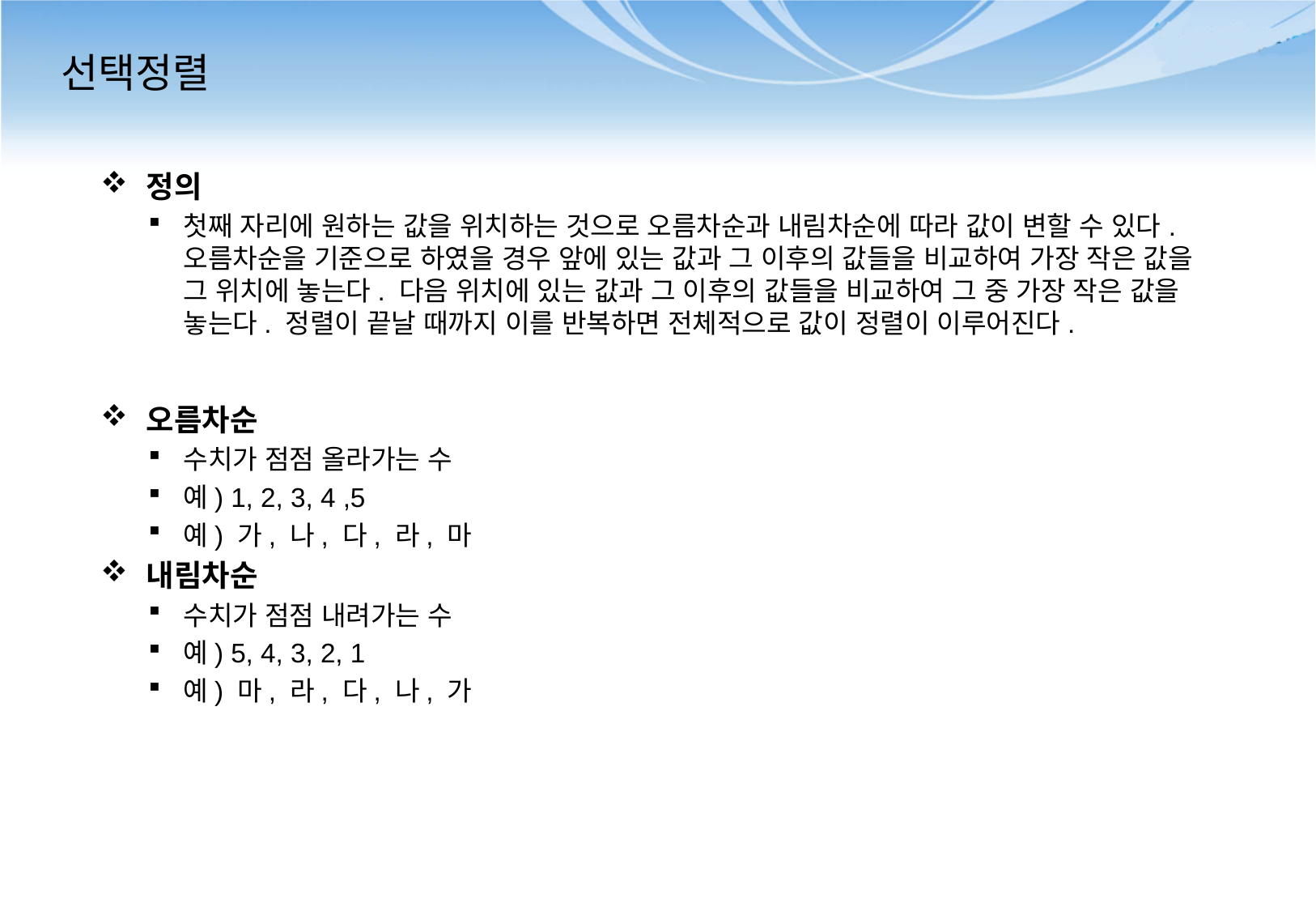

# 선택정렬
정의
첫째 자리에 원하는 값을 위치하는 것으로 오름차순과 내림차순에 따라 값이 변할 수 있다. 오름차순을 기준으로 하였을 경우 앞에 있는 값과 그 이후의 값들을 비교하여 가장 작은 값을 그 위치에 놓는다. 다음 위치에 있는 값과 그 이후의 값들을 비교하여 그 중 가장 작은 값을 놓는다. 정렬이 끝날 때까지 이를 반복하면 전체적으로 값이 정렬이 이루어진다.

오름차순
수치가 점점 올라가는 수
예) 1, 2, 3, 4 ,5
예) 가, 나, 다, 라, 마
내림차순
수치가 점점 내려가는 수
예) 5, 4, 3, 2, 1
예) 마, 라, 다, 나, 가